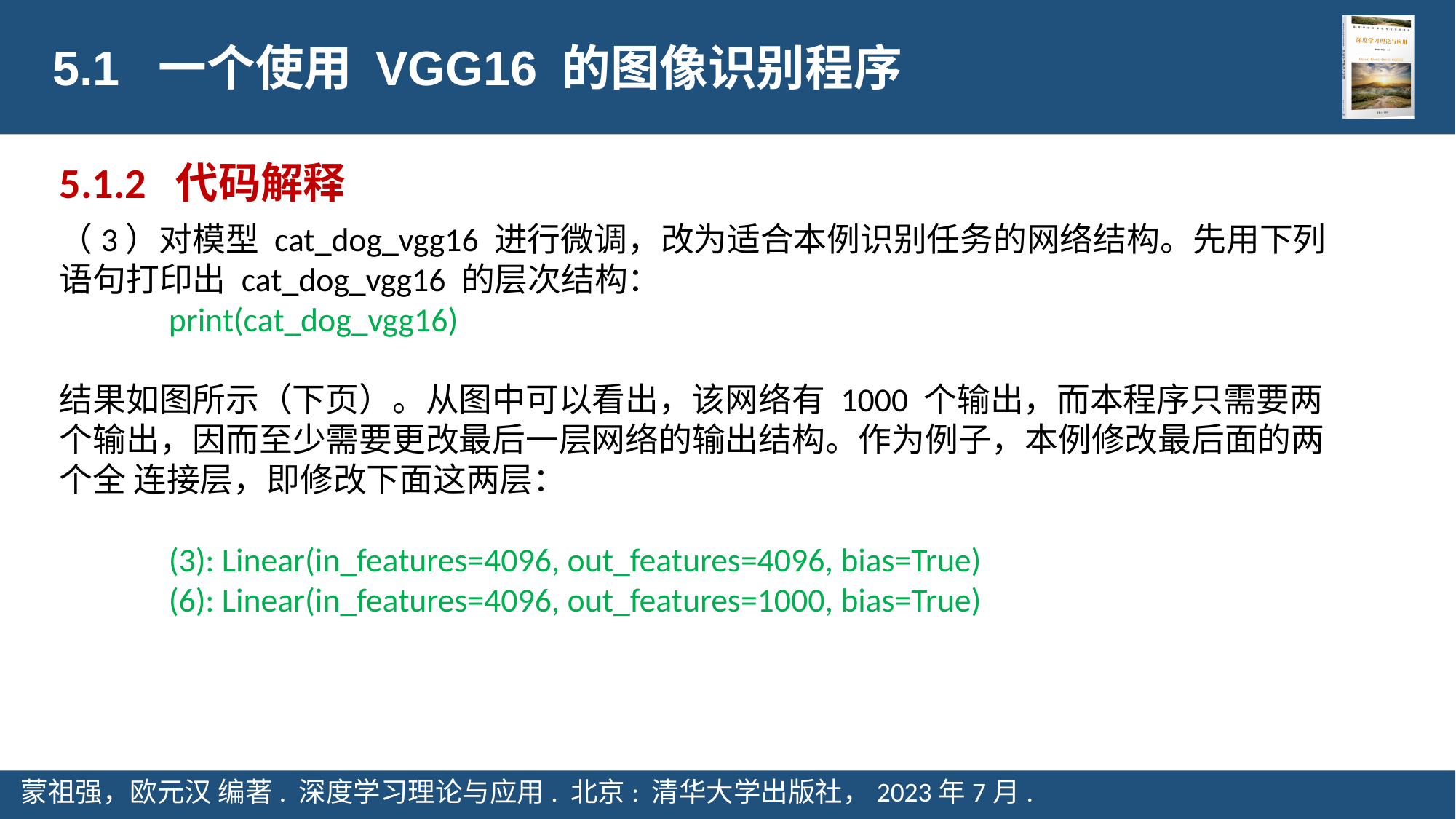

5.1  一个使用 VGG16 的图像识别程序
5.1.2  代码解释
（3）对模型 cat_dog_vgg16 进行微调，改为适合本例识别任务的网络结构。先用下列
语句打印出 cat_dog_vgg16 的层次结构：
	print(cat_dog_vgg16)

结果如图所示（下页）。从图中可以看出，该网络有 1000 个输出，而本程序只需要两
个输出，因而至少需要更改最后一层网络的输出结构。作为例子，本例修改最后面的两个全 连接层，即修改下面这两层：

	(3): Linear(in_features=4096, out_features=4096, bias=True)
	(6): Linear(in_features=4096, out_features=1000, bias=True)